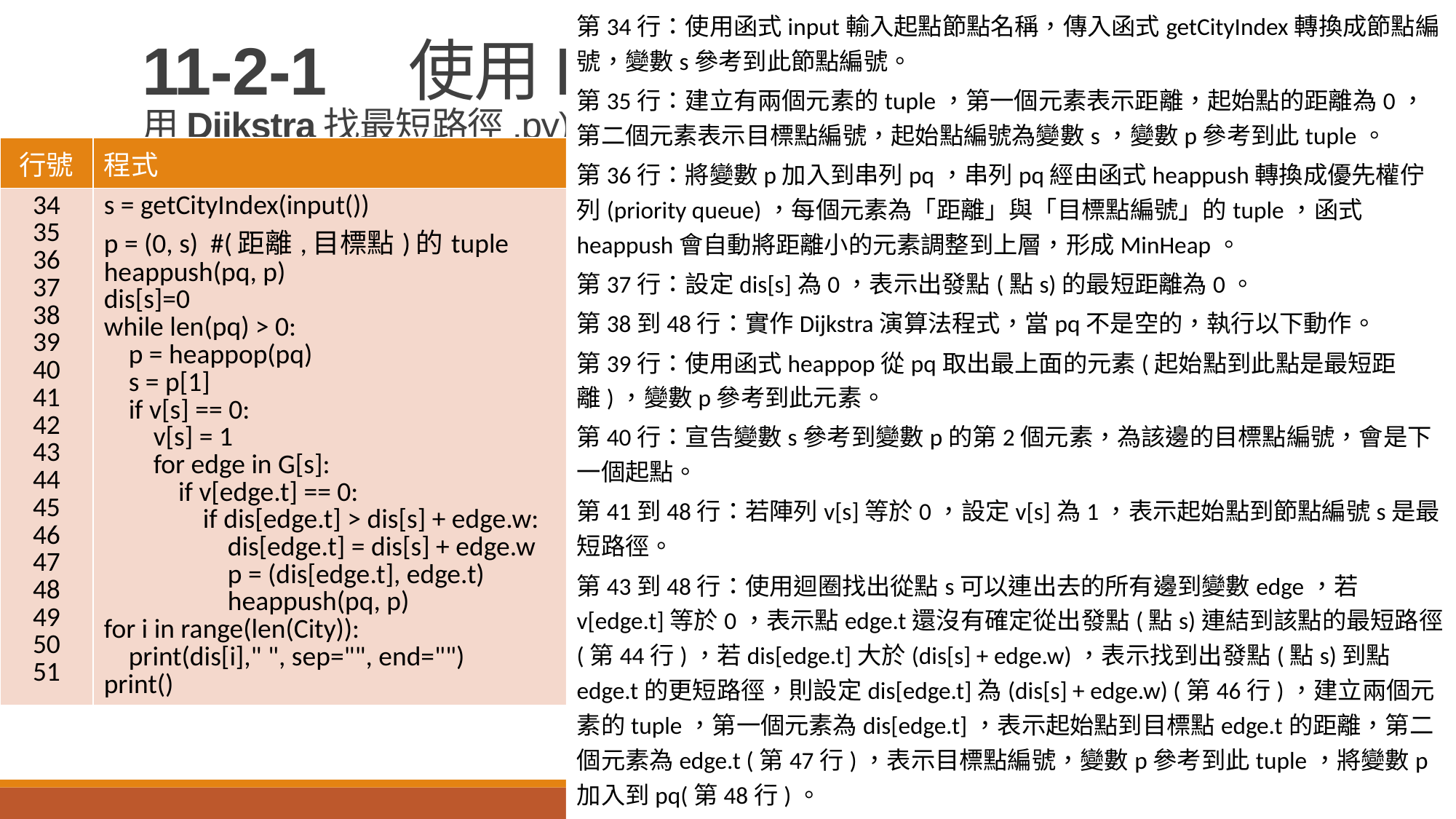

第34行：使用函式input輸入起點節點名稱，傳入函式getCityIndex轉換成節點編號，變數s參考到此節點編號。
第35行：建立有兩個元素的tuple，第一個元素表示距離，起始點的距離為0，第二個元素表示目標點編號，起始點編號為變數s，變數p參考到此tuple。
第36行：將變數p加入到串列pq，串列pq經由函式heappush轉換成優先權佇列(priority queue)，每個元素為「距離」與「目標點編號」的tuple，函式heappush會自動將距離小的元素調整到上層，形成MinHeap。
第37行：設定dis[s]為0，表示出發點(點s)的最短距離為0。
第38到48行：實作Dijkstra演算法程式，當pq不是空的，執行以下動作。
第39行：使用函式heappop從pq取出最上面的元素(起始點到此點是最短距離)，變數p參考到此元素。
第40行：宣告變數s參考到變數p的第2個元素，為該邊的目標點編號，會是下一個起點。
第41到48行：若陣列v[s]等於0，設定v[s]為1，表示起始點到節點編號s是最短路徑。
第43到48行：使用迴圈找出從點s可以連出去的所有邊到變數edge，若v[edge.t]等於0，表示點edge.t還沒有確定從出發點(點s)連結到該點的最短路徑(第44行)，若dis[edge.t]大於(dis[s] + edge.w)，表示找到出發點(點s)到點edge.t的更短路徑，則設定dis[edge.t]為(dis[s] + edge.w) (第46行)，建立兩個元素的tuple，第一個元素為dis[edge.t]，表示起始點到目標點edge.t的距離，第二個元素為edge.t (第47行)，表示目標點編號，變數p參考到此tuple，將變數p加入到pq(第48行)。
第49到50行：使用迴圈顯示陣列dis到螢幕。
第51行：輸出換行。
# 11-2-1　使用Dijkstra找最短路徑(11-2-1使用Dijkstra找最短路徑.py)
| 行號 | 程式 |
| --- | --- |
| 34 35 36 37 38 39 40 41 42 43 44 45 46 47 48 49 50 51 | s = getCityIndex(input()) p = (0, s) #(距離,目標點)的tuple heappush(pq, p) dis[s]=0 while len(pq) > 0: p = heappop(pq) s = p[1] if v[s] == 0: v[s] = 1 for edge in G[s]: if v[edge.t] == 0: if dis[edge.t] > dis[s] + edge.w: dis[edge.t] = dis[s] + edge.w p = (dis[edge.t], edge.t) heappush(pq, p) for i in range(len(City)): print(dis[i]," ", sep="", end="") print() |